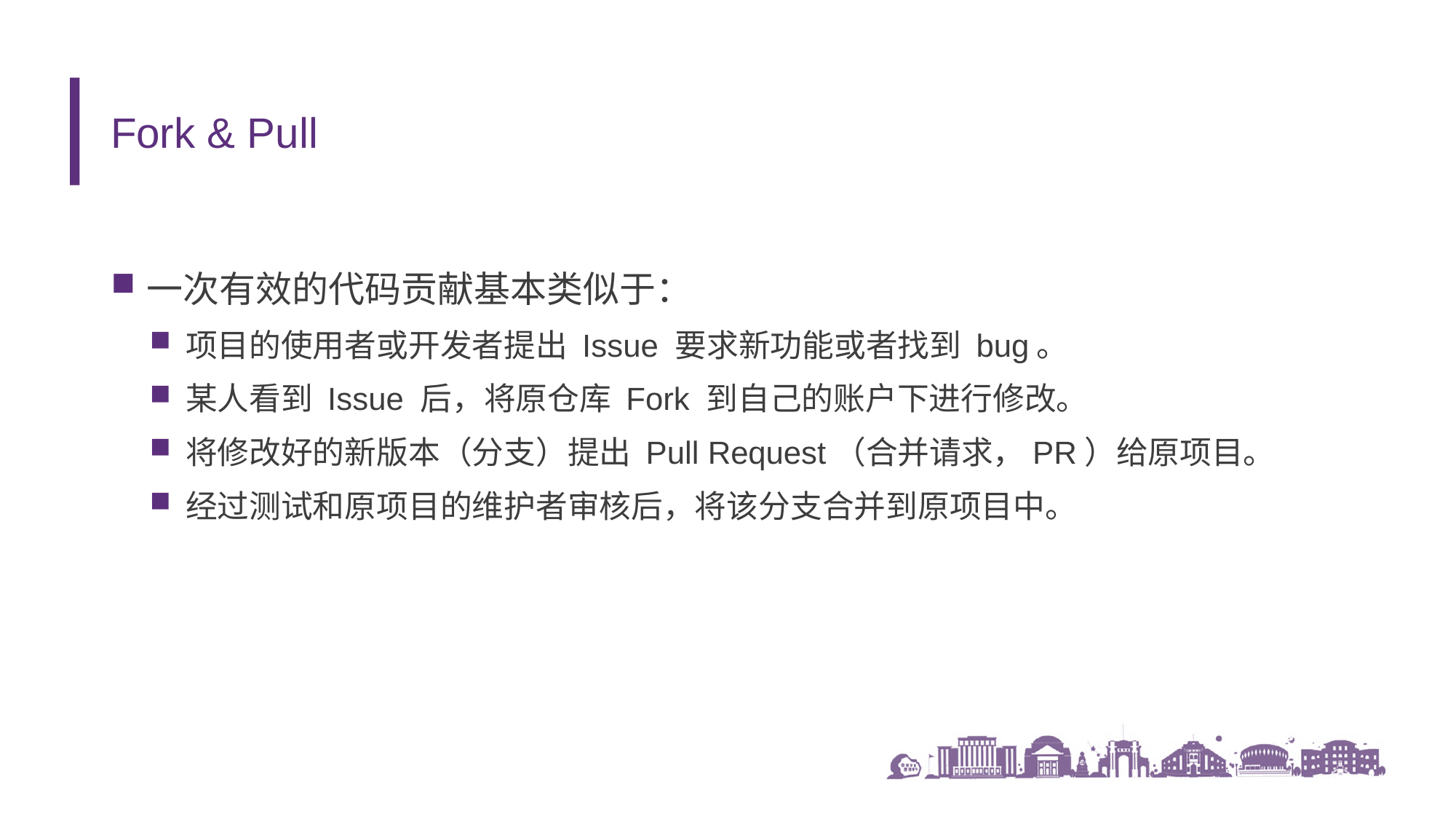

# Fork & Pull
一次有效的代码贡献基本类似于：
项目的使用者或开发者提出 Issue 要求新功能或者找到 bug。
某人看到 Issue 后，将原仓库 Fork 到自己的账户下进行修改。
将修改好的新版本（分支）提出 Pull Request（合并请求，PR）给原项目。
经过测试和原项目的维护者审核后，将该分支合并到原项目中。